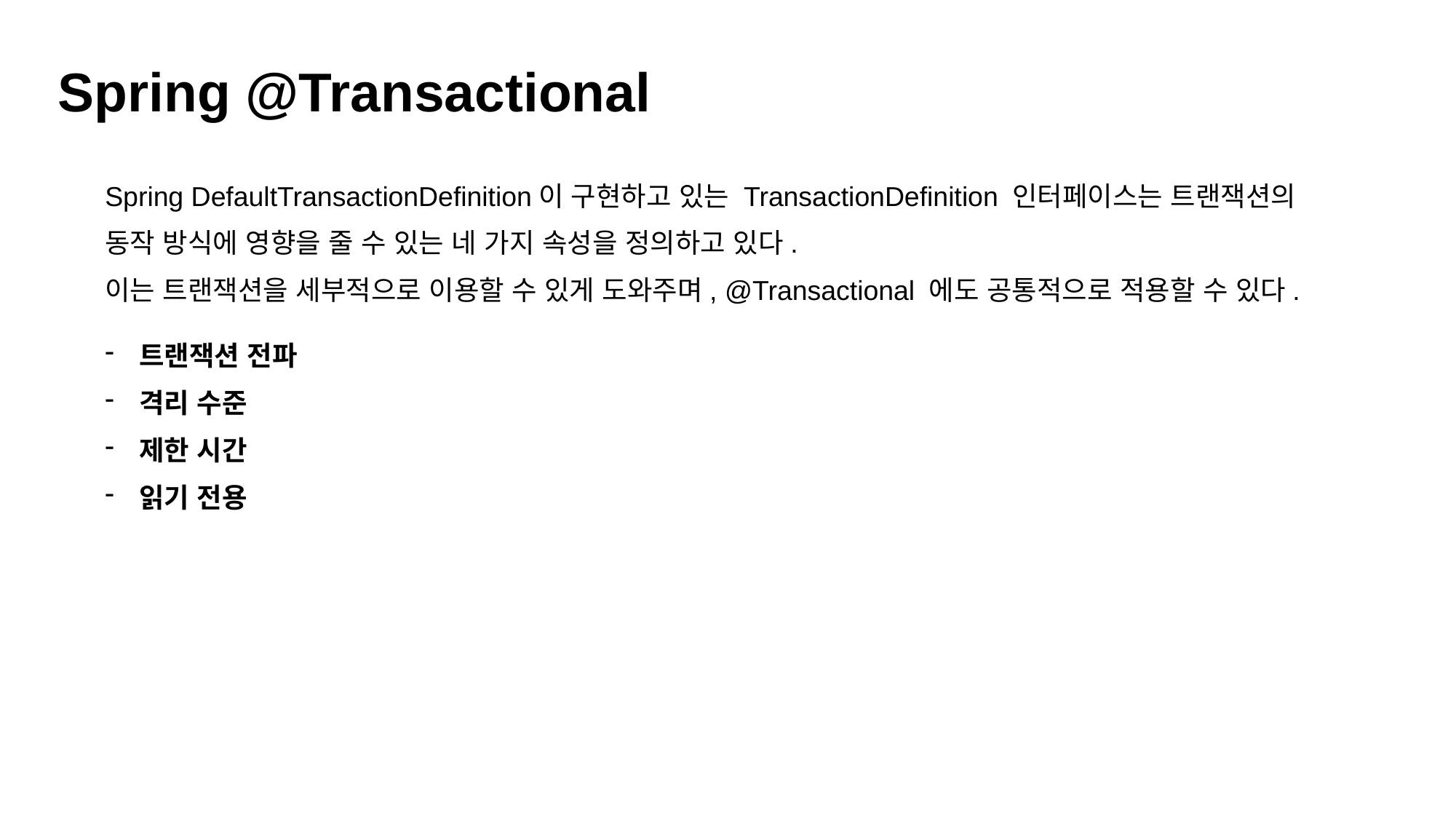

Spring @Transactional
Spring DefaultTransactionDefinition이 구현하고 있는 TransactionDefinition 인터페이스는 트랜잭션의

동작 방식에 영향을 줄 수 있는 네 가지 속성을 정의하고 있다.

이는 트랜잭션을 세부적으로 이용할 수 있게 도와주며, @Transactional 에도 공통적으로 적용할 수 있다.

트랜잭션 전파

격리 수준

제한 시간

읽기 전용